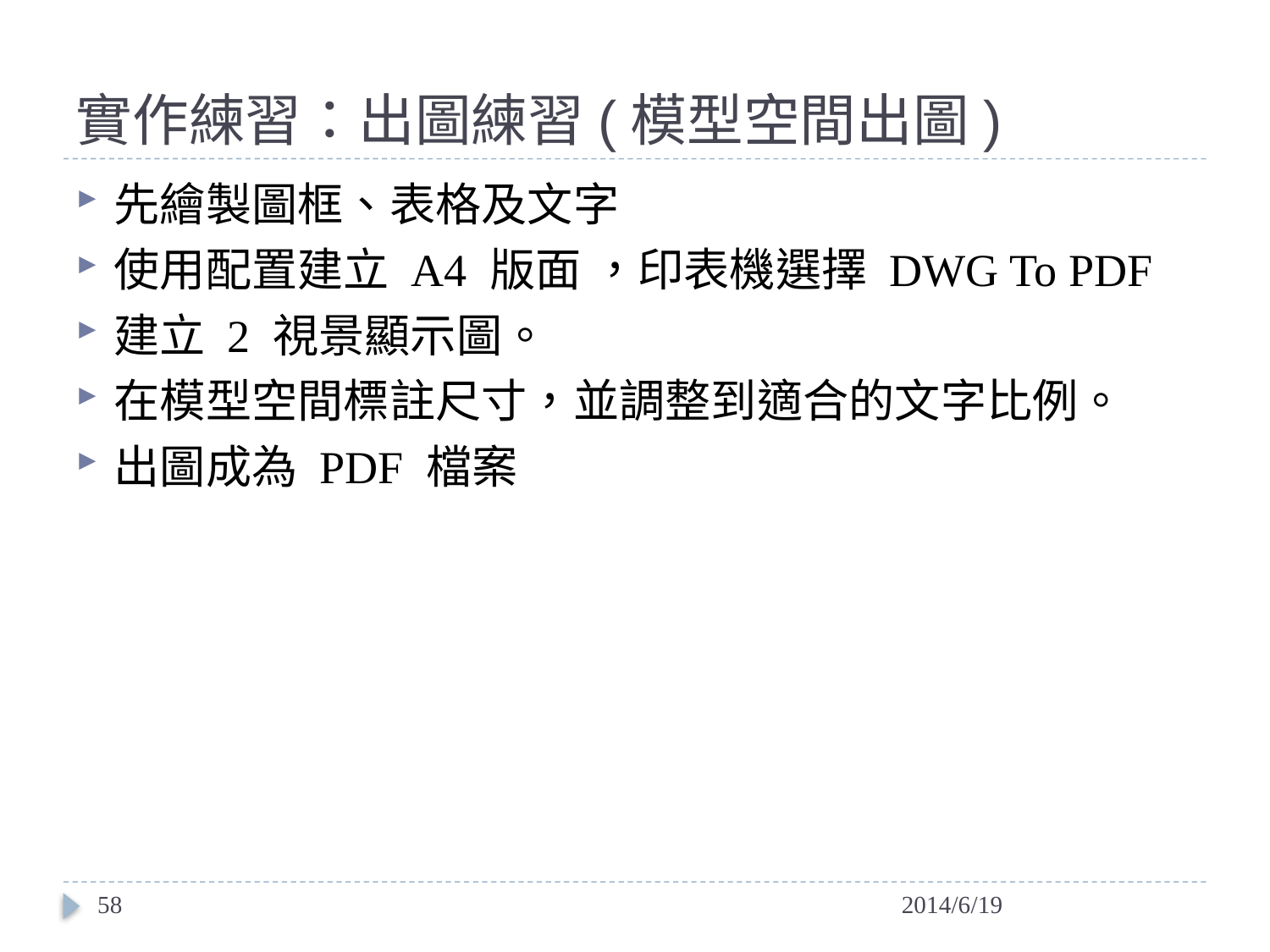

# 實作練習：出圖練習(模型空間出圖)
先繪製圖框、表格及文字
使用配置建立 A4 版面 ，印表機選擇 DWG To PDF
建立 2 視景顯示圖。
在模型空間標註尺寸，並調整到適合的文字比例。
出圖成為 PDF 檔案

58
2014/6/19